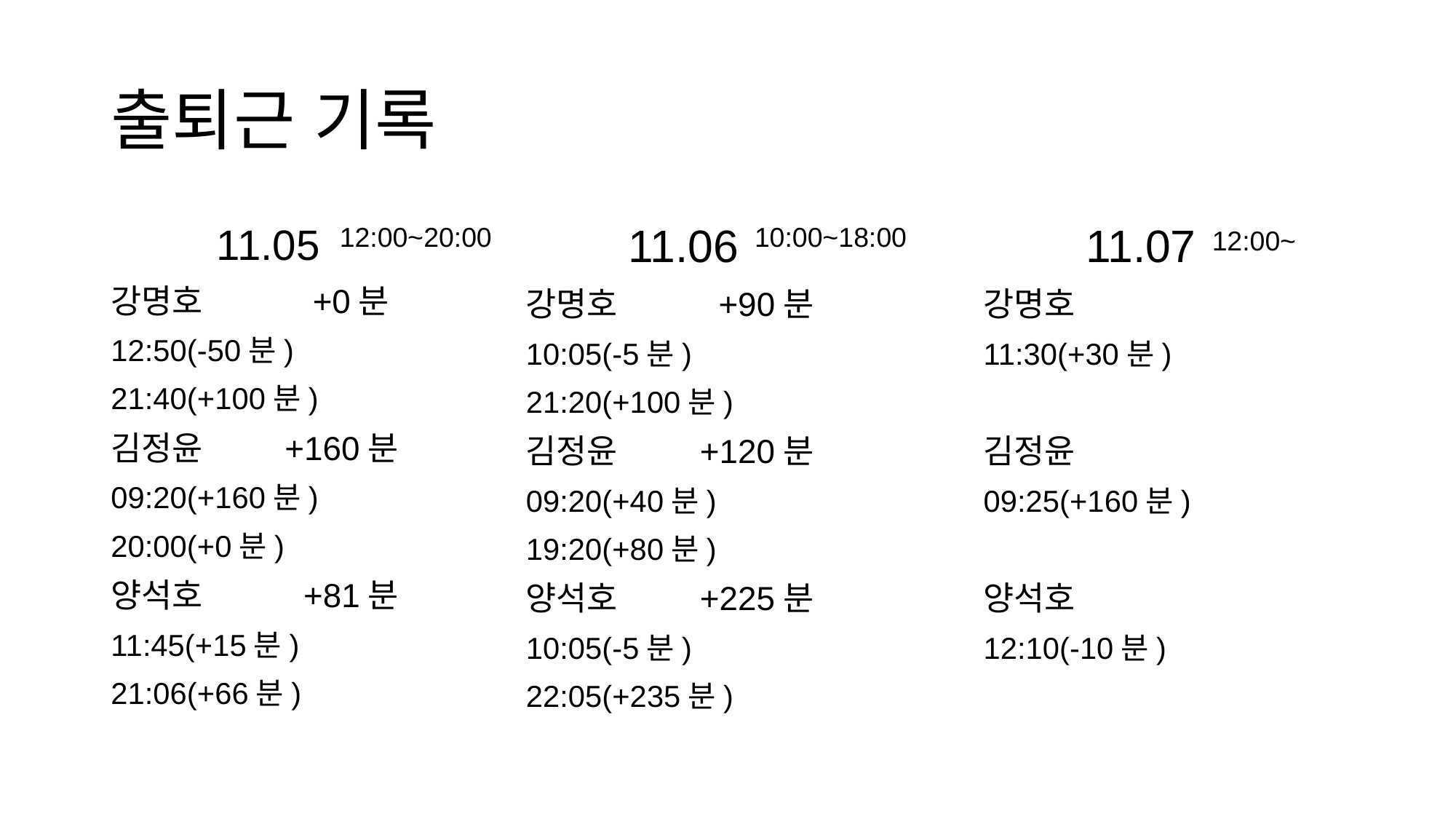

# 출퇴근 기록
12:00~20:00
10:00~18:00
11.05
강명호           +0분
12:50(-50분)
21:40(+100분)
김정윤        +160분
09:20(+160분)
20:00(+0분)
양석호          +81분
11:45(+15분)
21:06(+66분)
11.06
강명호          +90분
10:05(-5분)
21:20(+100분)
김정윤        +120분
09:20(+40분)
19:20(+80분)
양석호        +225분
10:05(-5분)
22:05(+235분)
11.07
강명호
11:30(+30분)

김정윤
09:25(+160분)

양석호
12:10(-10분)

12:00~